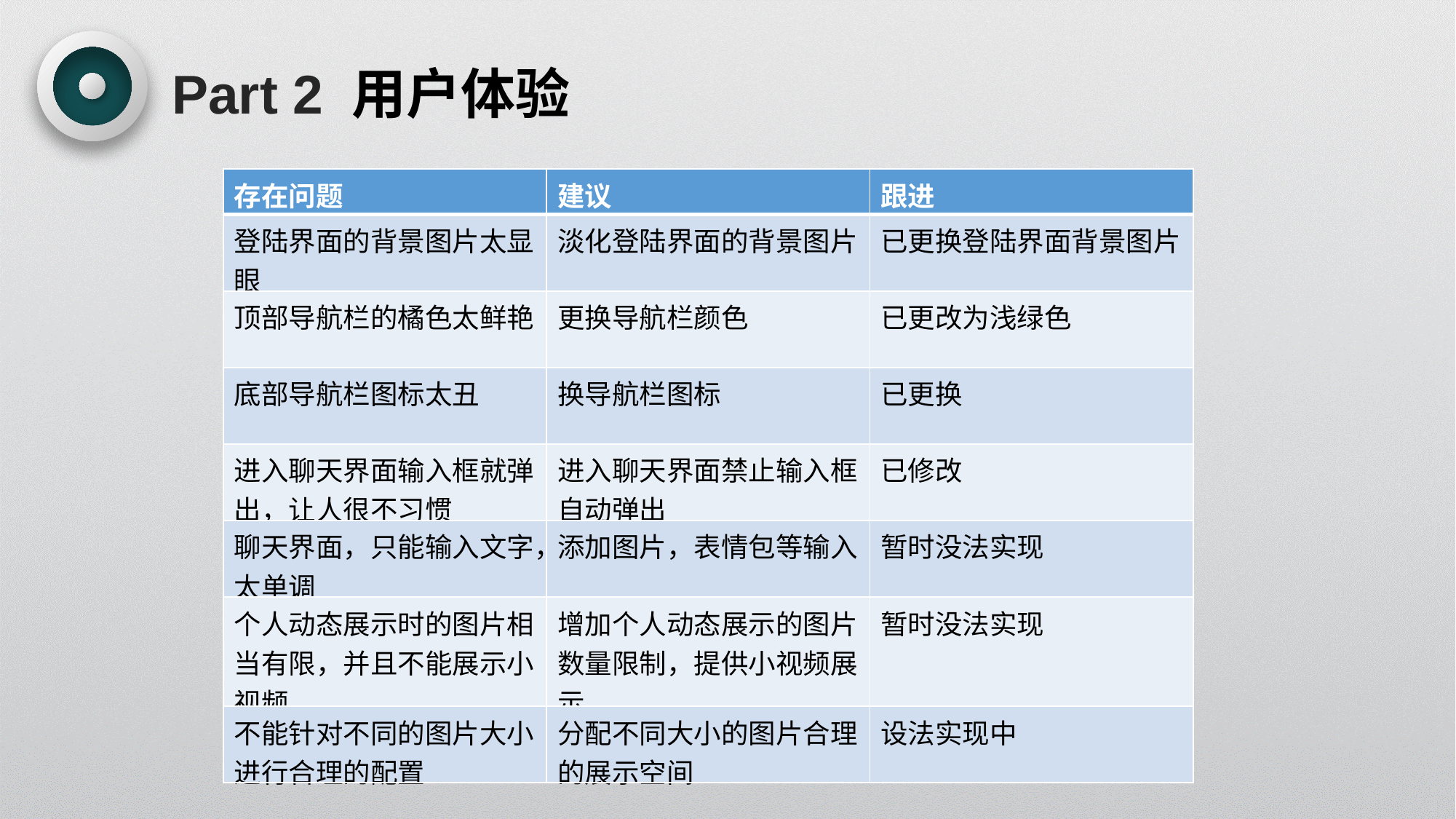

Part 2 用户体验
| 存在问题 | 建议 | 跟进 |
| --- | --- | --- |
| 登陆界面的背景图片太显眼 | 淡化登陆界面的背景图片 | 已更换登陆界面背景图片 |
| 顶部导航栏的橘色太鲜艳 | 更换导航栏颜色 | 已更改为浅绿色 |
| 底部导航栏图标太丑 | 换导航栏图标 | 已更换 |
| 进入聊天界面输入框就弹出，让人很不习惯 | 进入聊天界面禁止输入框自动弹出 | 已修改 |
| 聊天界面，只能输入文字，太单调 | 添加图片，表情包等输入 | 暂时没法实现 |
| 个人动态展示时的图片相当有限，并且不能展示小视频 | 增加个人动态展示的图片数量限制，提供小视频展示 | 暂时没法实现 |
| 不能针对不同的图片大小进行合理的配置 | 分配不同大小的图片合理的展示空间 | 设法实现中 |